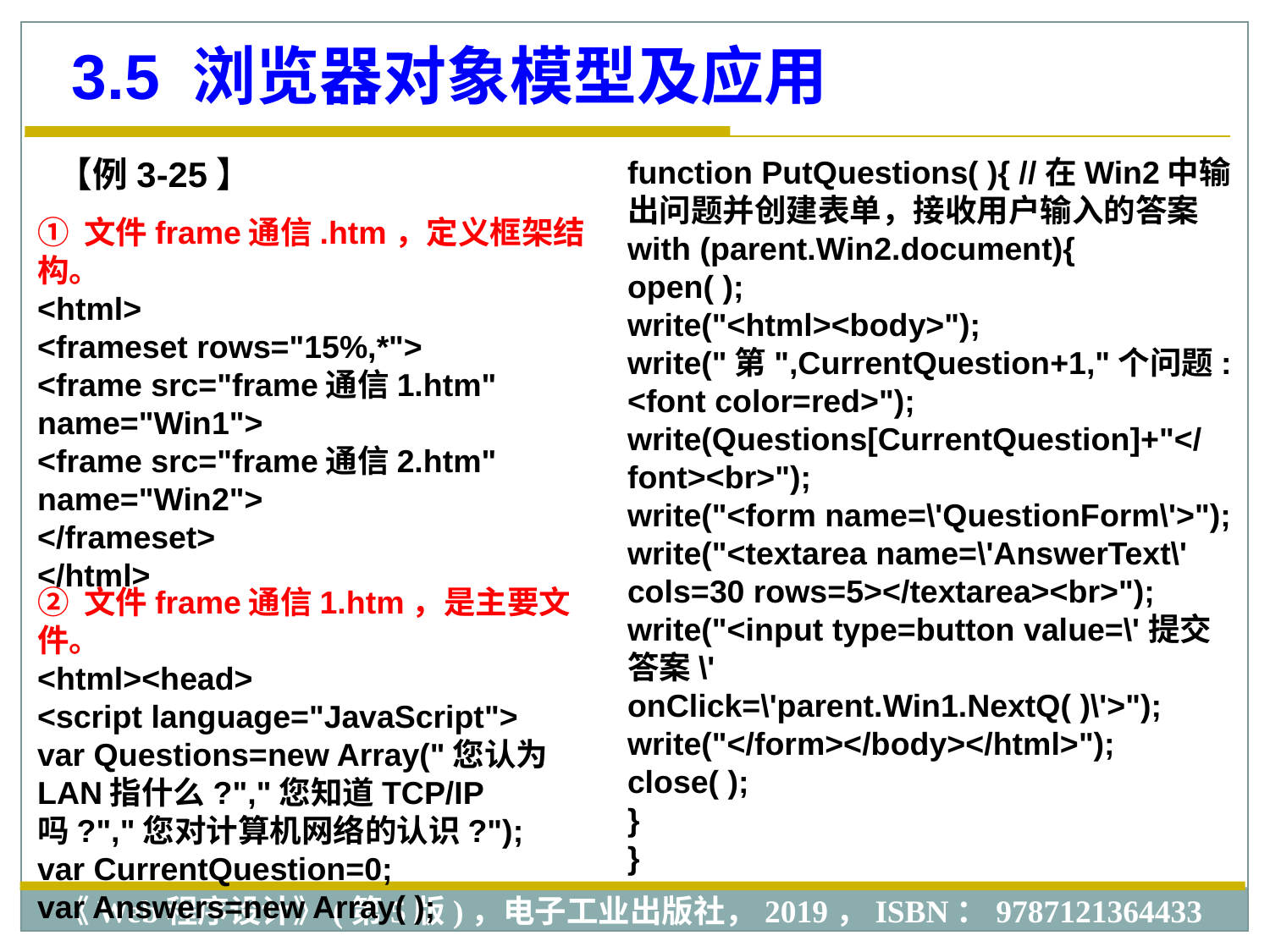

3.5 浏览器对象模型及应用
【例3-25】
function PutQuestions( ){ //在Win2中输出问题并创建表单，接收用户输入的答案
with (parent.Win2.document){
open( );
write("<html><body>");
write("第",CurrentQuestion+1,"个问题: <font color=red>");
write(Questions[CurrentQuestion]+"</font><br>");
write("<form name=\'QuestionForm\'>");
write("<textarea name=\'AnswerText\' cols=30 rows=5></textarea><br>");
write("<input type=button value=\'提交答案\' onClick=\'parent.Win1.NextQ( )\'>");
write("</form></body></html>");
close( );
}
}
① 文件frame通信.htm，定义框架结构。
<html>
<frameset rows="15%,*">
<frame src="frame通信1.htm" name="Win1">
<frame src="frame通信2.htm" name="Win2">
</frameset>
</html>
② 文件frame通信1.htm，是主要文件。
<html><head>
<script language="JavaScript">
var Questions=new Array("您认为LAN指什么?","您知道TCP/IP吗?","您对计算机网络的认识?");
var CurrentQuestion=0;
var Answers=new Array( );